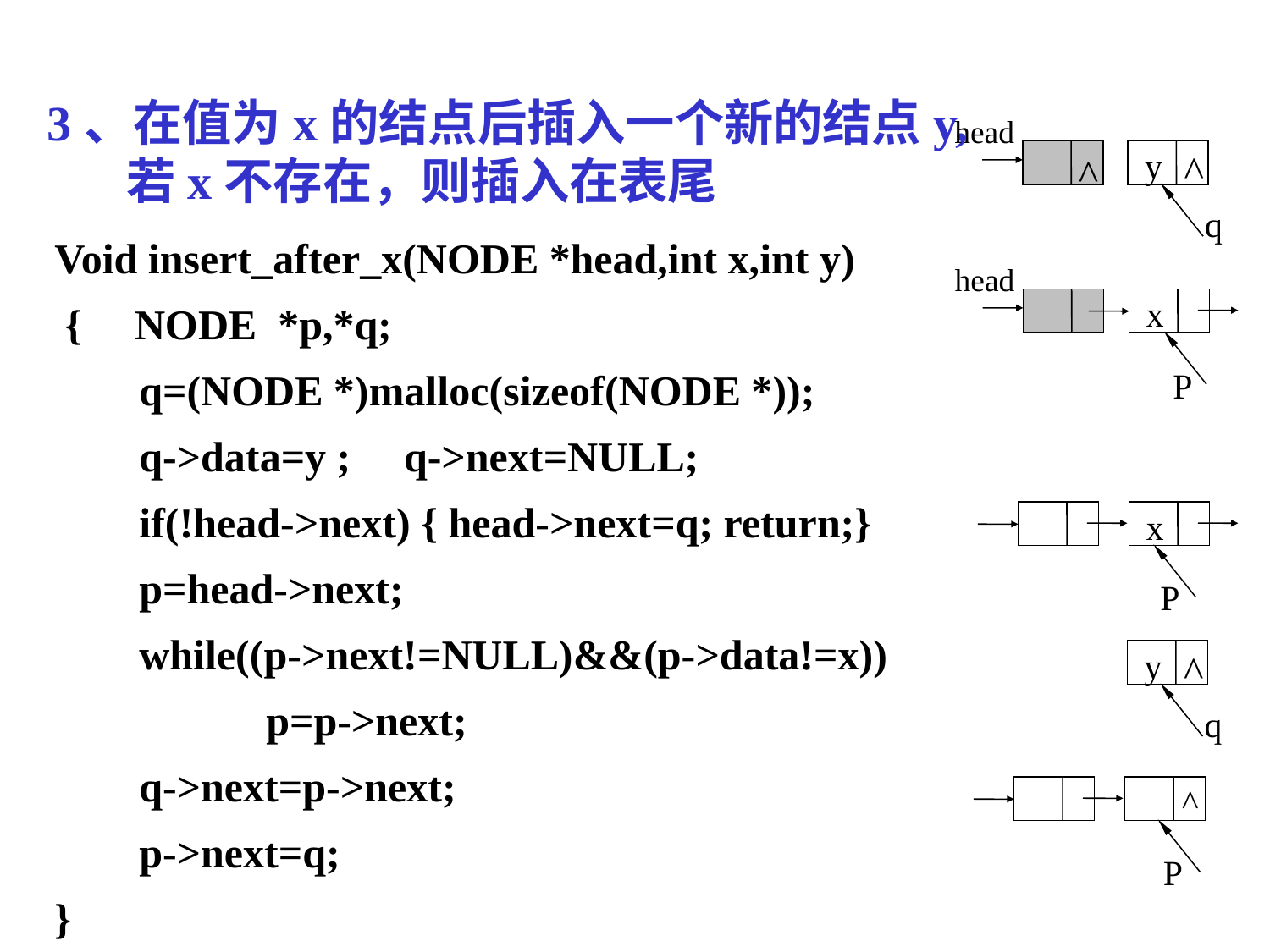

3、在值为x的结点后插入一个新的结点y,
      若x不存在，则插入在表尾
head

^

y
^

q
Void insert_after_x(NODE *head,int x,int y)
 {     NODE  *p,*q;
        q=(NODE *)malloc(sizeof(NODE *));
        q->data=y ;     q->next=NULL;
        if(!head->next) { head->next=q; return;}
        p=head->next;
        while((p->next!=NULL)&&(p->data!=x))
                    p=p->next;
        q->next=p->next;
        p->next=q;
}
head
x

P
x

P
y
^

q
^

P